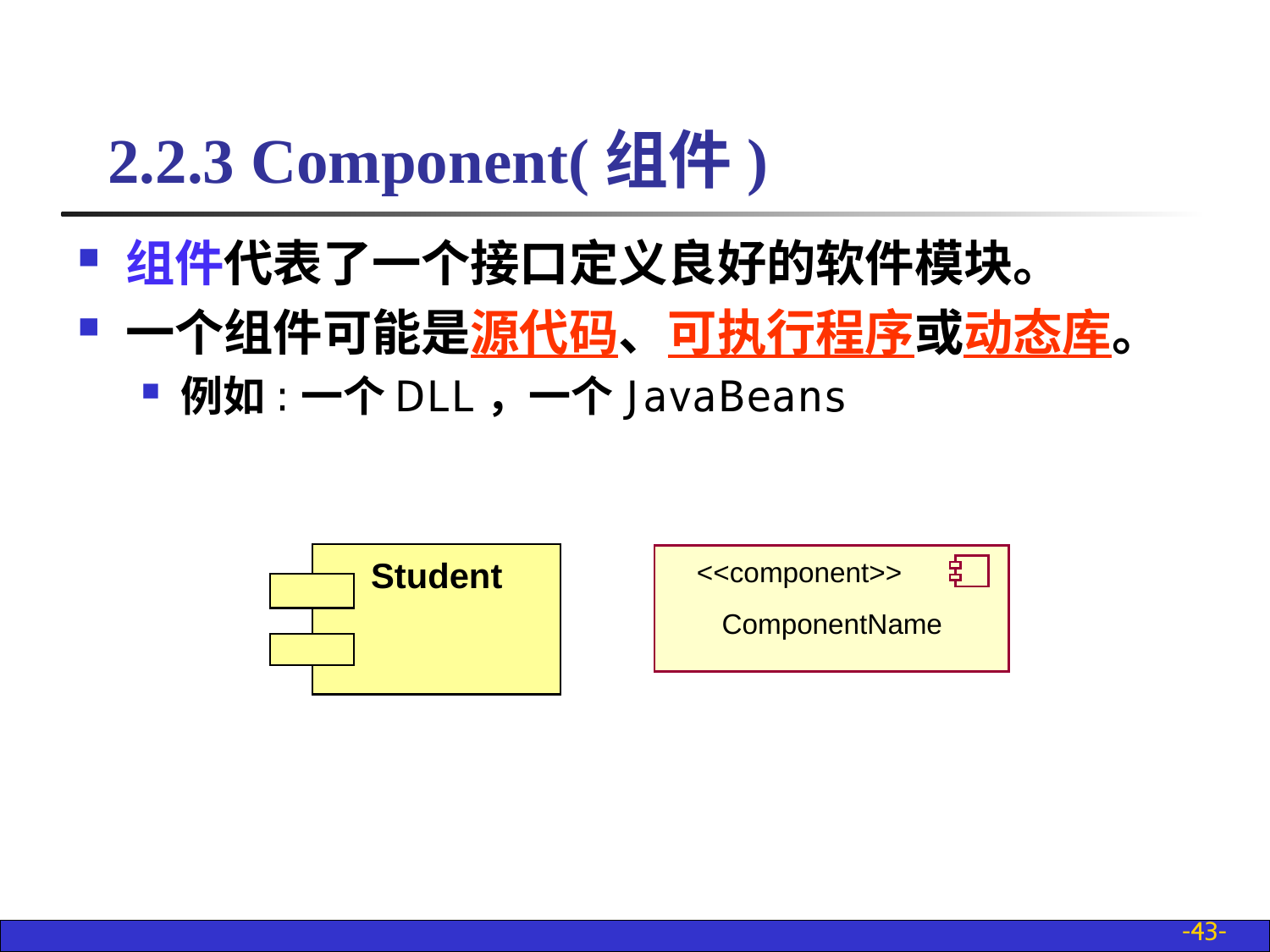

2.2.3 Component(组件)
组件代表了一个接口定义良好的软件模块。
一个组件可能是源代码、可执行程序或动态库。
例如:一个DLL，一个JavaBeans

Student

<<component>>

<<component>>
Component Name
ComponentName
-43-